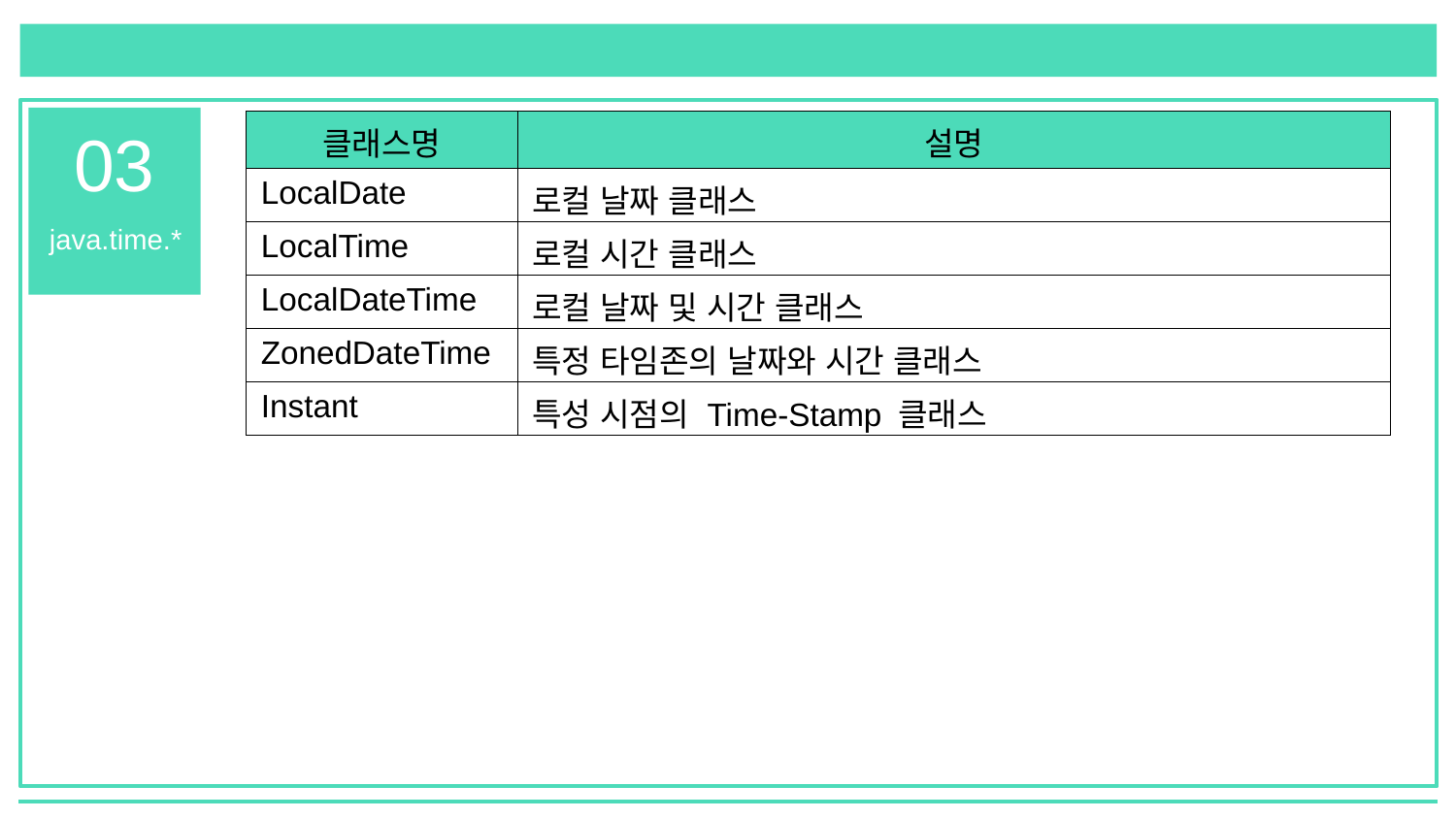

03
| 클래스명 | 설명 |
| --- | --- |
| LocalDate | 로컬 날짜 클래스 |
| LocalTime | 로컬 시간 클래스 |
| LocalDateTime | 로컬 날짜 및 시간 클래스 |
| ZonedDateTime | 특정 타임존의 날짜와 시간 클래스 |
| Instant | 특성 시점의 Time-Stamp 클래스 |
java.time.*